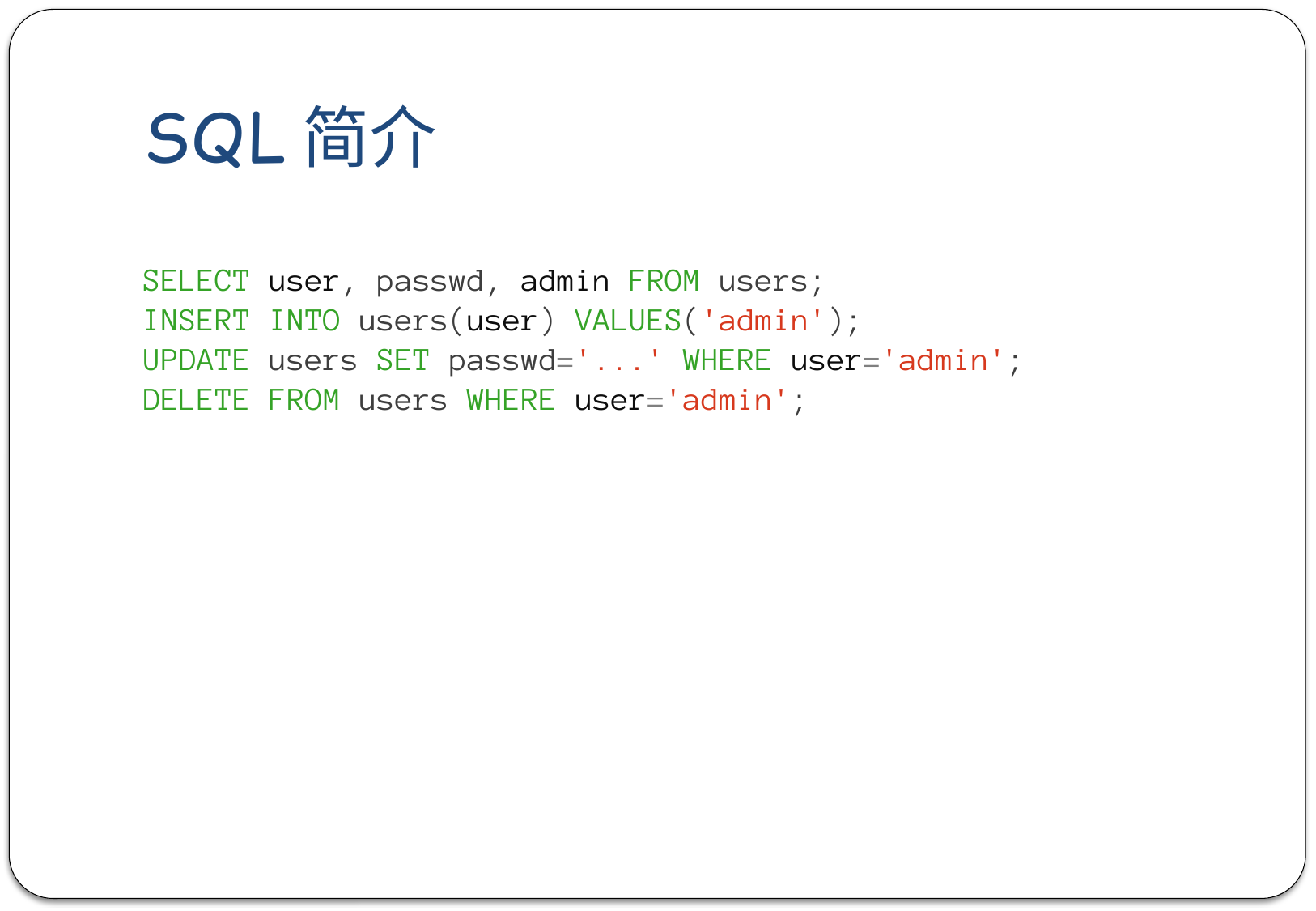

# SQL简介
SELECT user, passwd, admin FROM users;
INSERT INTO users(user) VALUES('admin');
UPDATE users SET passwd='...' WHERE user='admin';
DELETE FROM users WHERE user='admin';